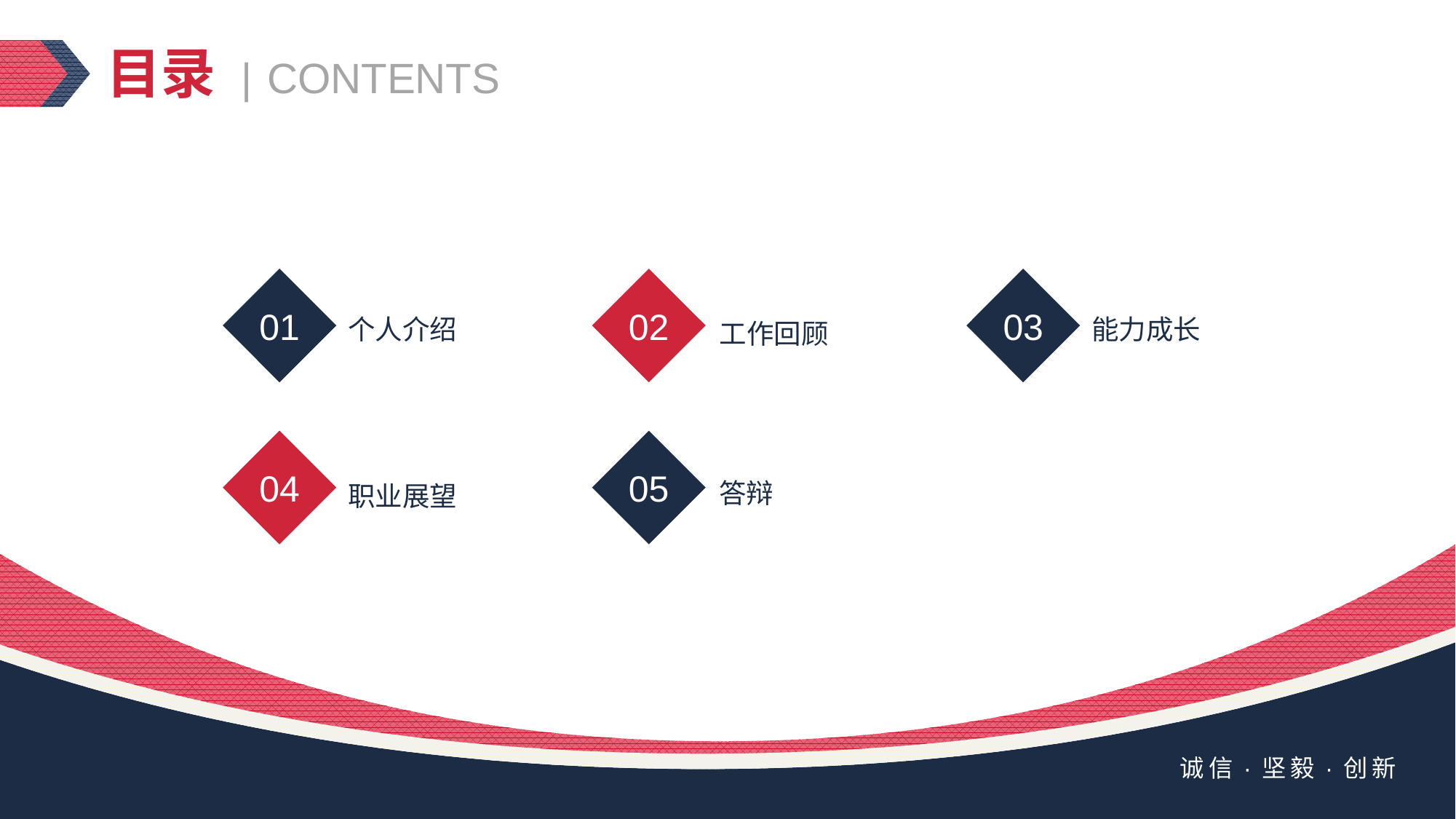

目录 | CONTENTS
01
02
03
个人介绍
能力成长
工作回顾
04
05
答辩
职业展望

诚信·坚毅·创新